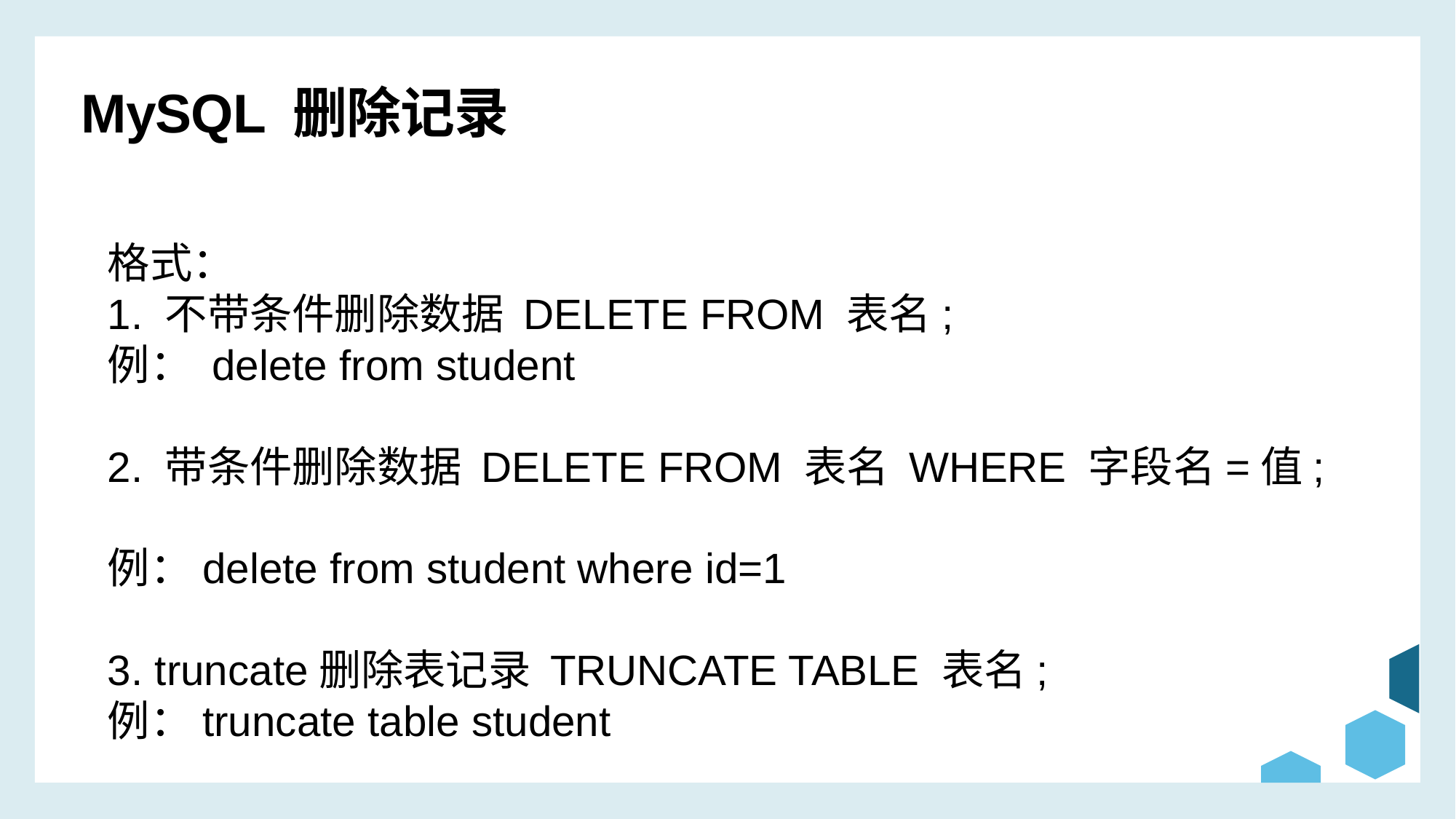

MySQL 删除记录

格式：
1. 不带条件删除数据 DELETE FROM 表名;
例： delete from student

2. 带条件删除数据 DELETE FROM 表名 WHERE 字段名=值;
例：delete from student where id=1

3. truncate删除表记录 TRUNCATE TABLE 表名;
例：truncate table student